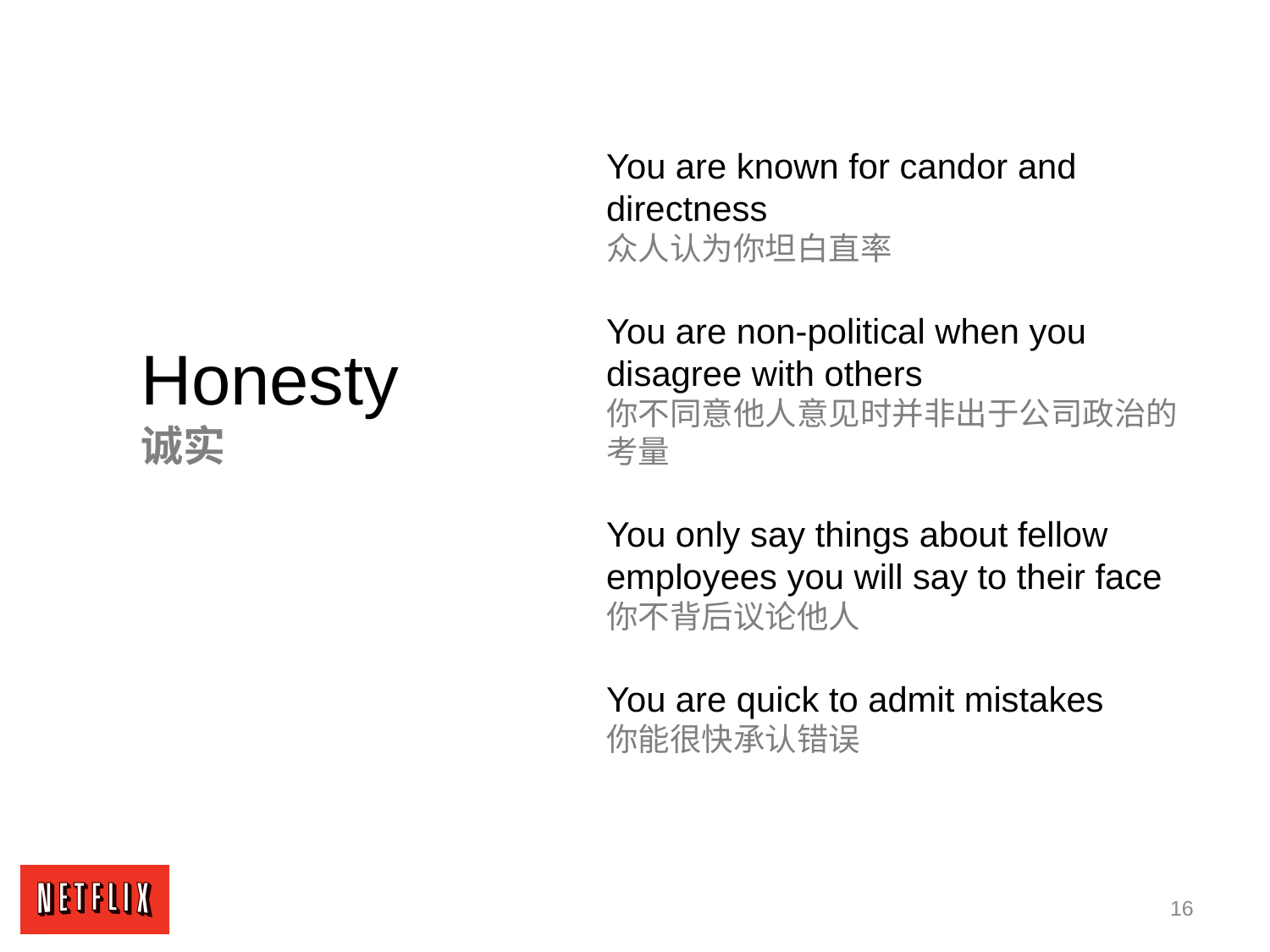

You are known for candor and directness
众人认为你坦白直率

You are non-political when you disagree with others
你不同意他人意见时并非出于公司政治的考量

You only say things about fellow employees you will say to their face
你不背后议论他人

You are quick to admit mistakes
你能很快承认错误
Honesty
诚实
16